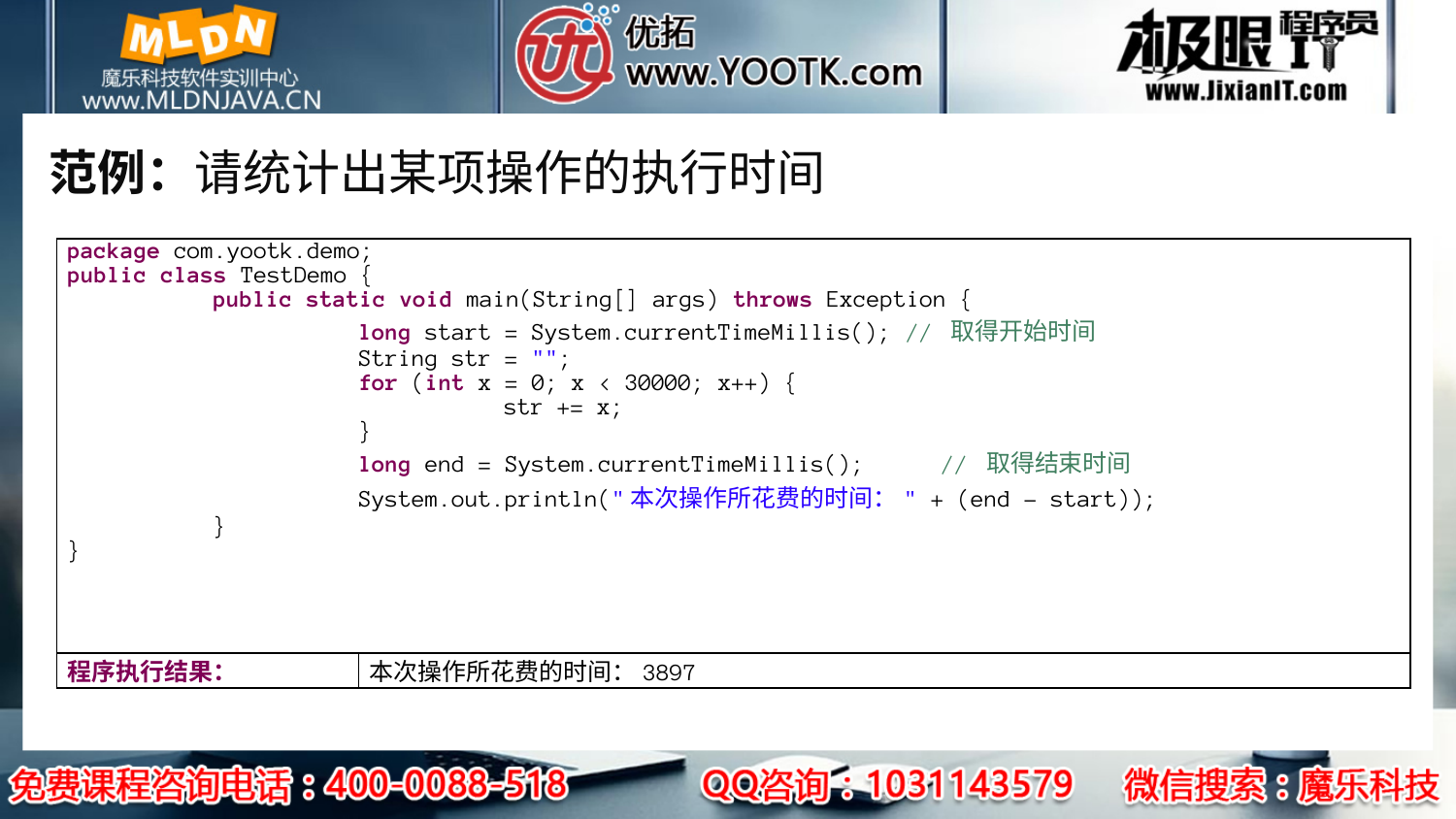

# 范例：请统计出某项操作的执行时间
| package com.yootk.demo; public class TestDemo { public static void main(String[] args) throws Exception { long start = System.currentTimeMillis(); // 取得开始时间 String str = ""; for (int x = 0; x < 30000; x++) { str += x; } long end = System.currentTimeMillis(); // 取得结束时间 System.out.println("本次操作所花费的时间：" + (end - start)); } } |  |
| --- | --- |
| 程序执行结果： | 本次操作所花费的时间：3897 |